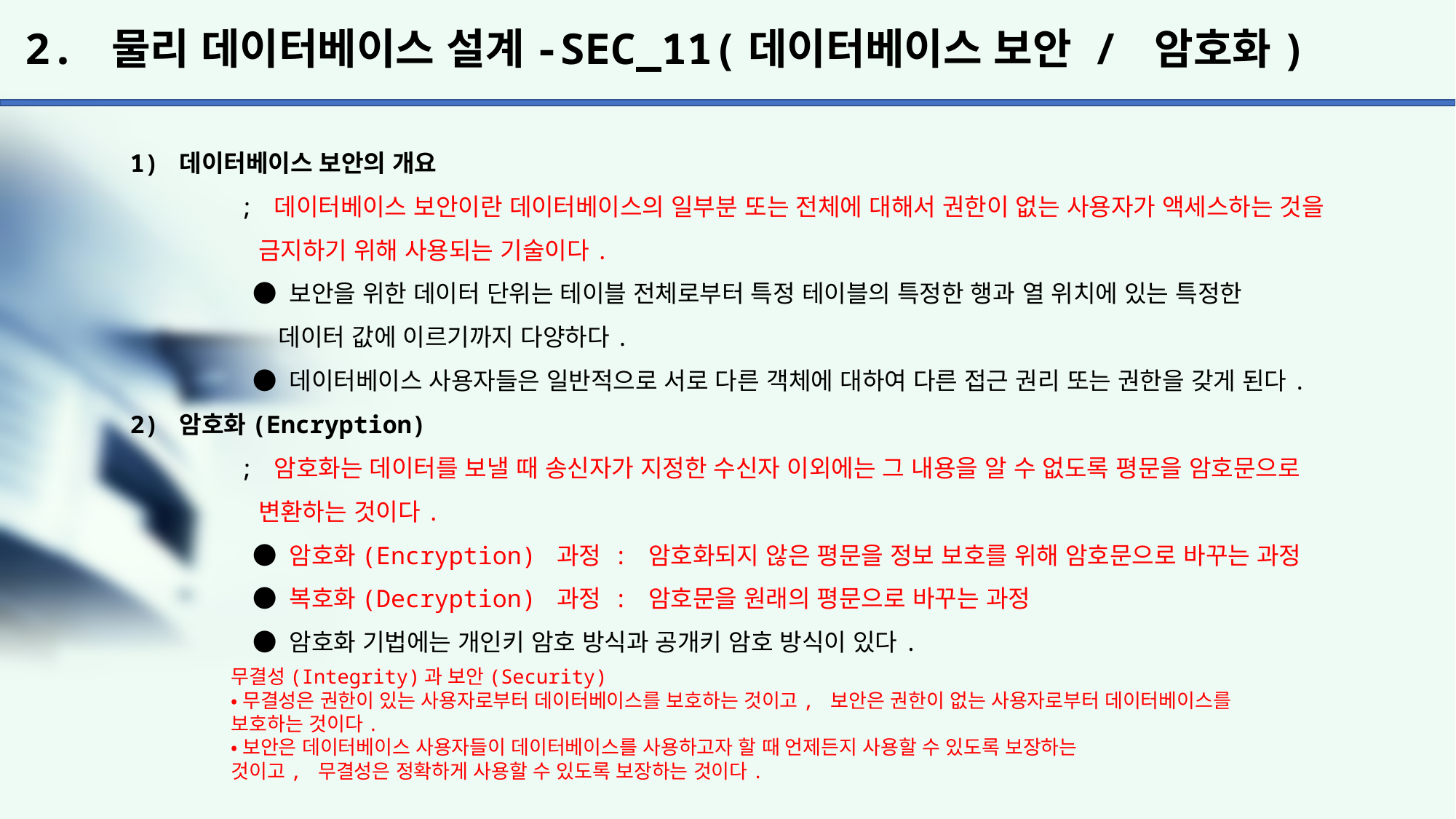

# 2. 물리 데이터베이스 설계-SEC_11(데이터베이스 보안 / 암호화)
1) 데이터베이스 보안의 개요
	; 데이터베이스 보안이란 데이터베이스의 일부분 또는 전체에 대해서 권한이 없는 사용자가 액세스하는 것을
	  금지하기 위해 사용되는 기술이다.
	  ● 보안을 위한 데이터 단위는 테이블 전체로부터 특정 테이블의 특정한 행과 열 위치에 있는 특정한
	     데이터 값에 이르기까지 다양하다.
	  ● 데이터베이스 사용자들은 일반적으로 서로 다른 객체에 대하여 다른 접근 권리 또는 권한을 갖게 된다.
2) 암호화(Encryption)
	; 암호화는 데이터를 보낼 때 송신자가 지정한 수신자 이외에는 그 내용을 알 수 없도록 평문을 암호문으로
	  변환하는 것이다.
	  ● 암호화(Encryption) 과정 : 암호화되지 않은 평문을 정보 보호를 위해 암호문으로 바꾸는 과정
	  ● 복호화(Decryption) 과정 : 암호문을 원래의 평문으로 바꾸는 과정
	  ● 암호화 기법에는 개인키 암호 방식과 공개키 암호 방식이 있다.

무결성(Integrity)과 보안(Security)
•무결성은 권한이 있는 사용자로부터 데이터베이스를 보호하는 것이고, 보안은 권한이 없는 사용자로부터 데이터베이스를 보호하는 것이다.
•보안은 데이터베이스 사용자들이 데이터베이스를 사용하고자 할 때 언제든지 사용할 수 있도록 보장하는
것이고, 무결성은 정확하게 사용할 수 있도록 보장하는 것이다.